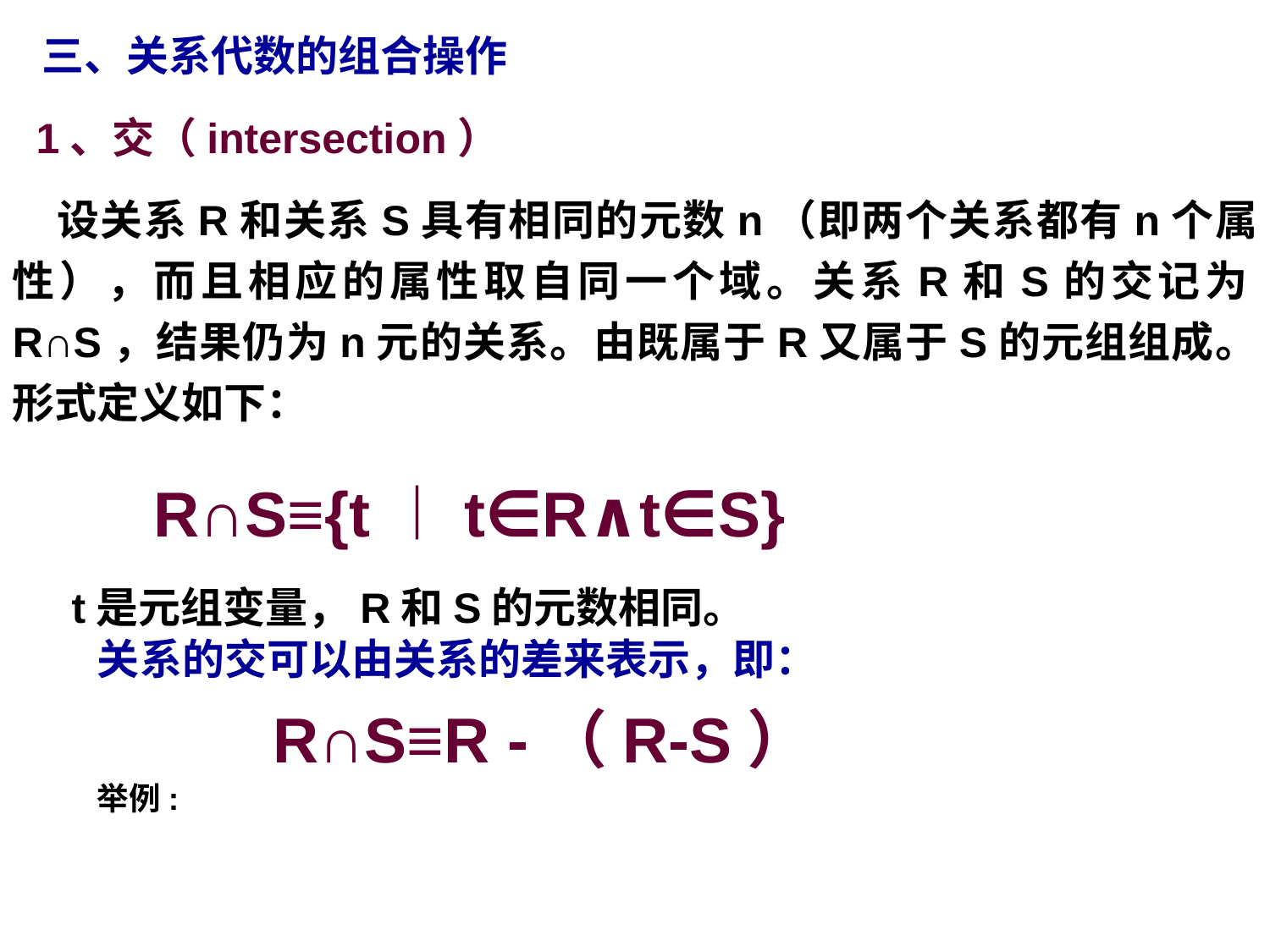

三、关系代数的组合操作
  1、交（intersection）
   设关系R和关系S具有相同的元数n（即两个关系都有n个属性），而且相应的属性取自同一个域。关系R和S的交记为R∩S，结果仍为n元的关系。由既属于R又属于S的元组组成。形式定义如下：
         R∩S≡{t︱t∈R∧t∈S}
     t是元组变量，R和S的元数相同。
关系的交可以由关系的差来表示，即：
          R∩S≡R -（R-S）
举例: